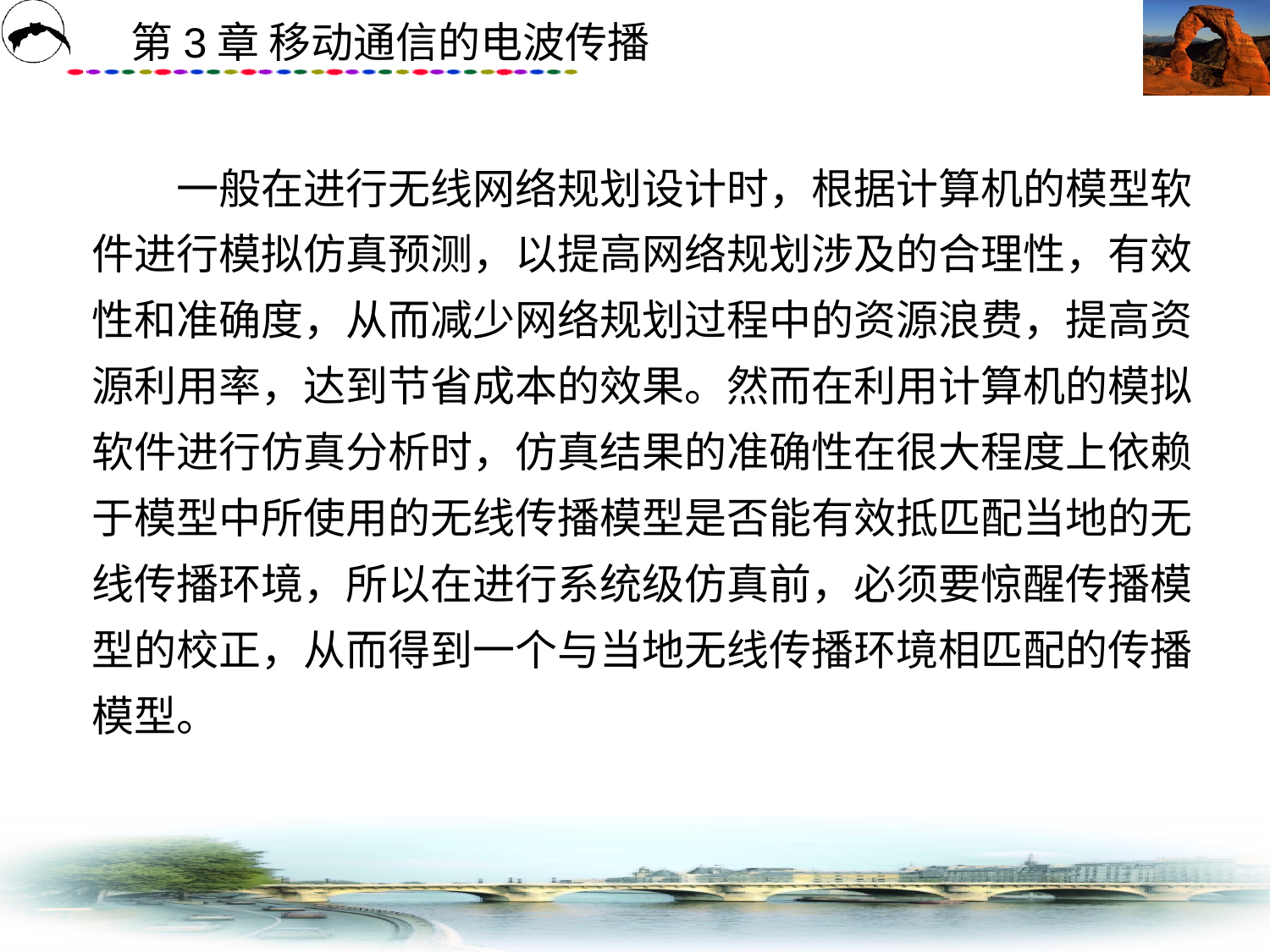

# 一般在进行无线网络规划设计时，根据计算机的模型软件进行模拟仿真预测，以提高网络规划涉及的合理性，有效性和准确度，从而减少网络规划过程中的资源浪费，提高资源利用率，达到节省成本的效果。然而在利用计算机的模拟软件进行仿真分析时，仿真结果的准确性在很大程度上依赖于模型中所使用的无线传播模型是否能有效抵匹配当地的无线传播环境，所以在进行系统级仿真前，必须要惊醒传播模型的校正，从而得到一个与当地无线传播环境相匹配的传播模型。